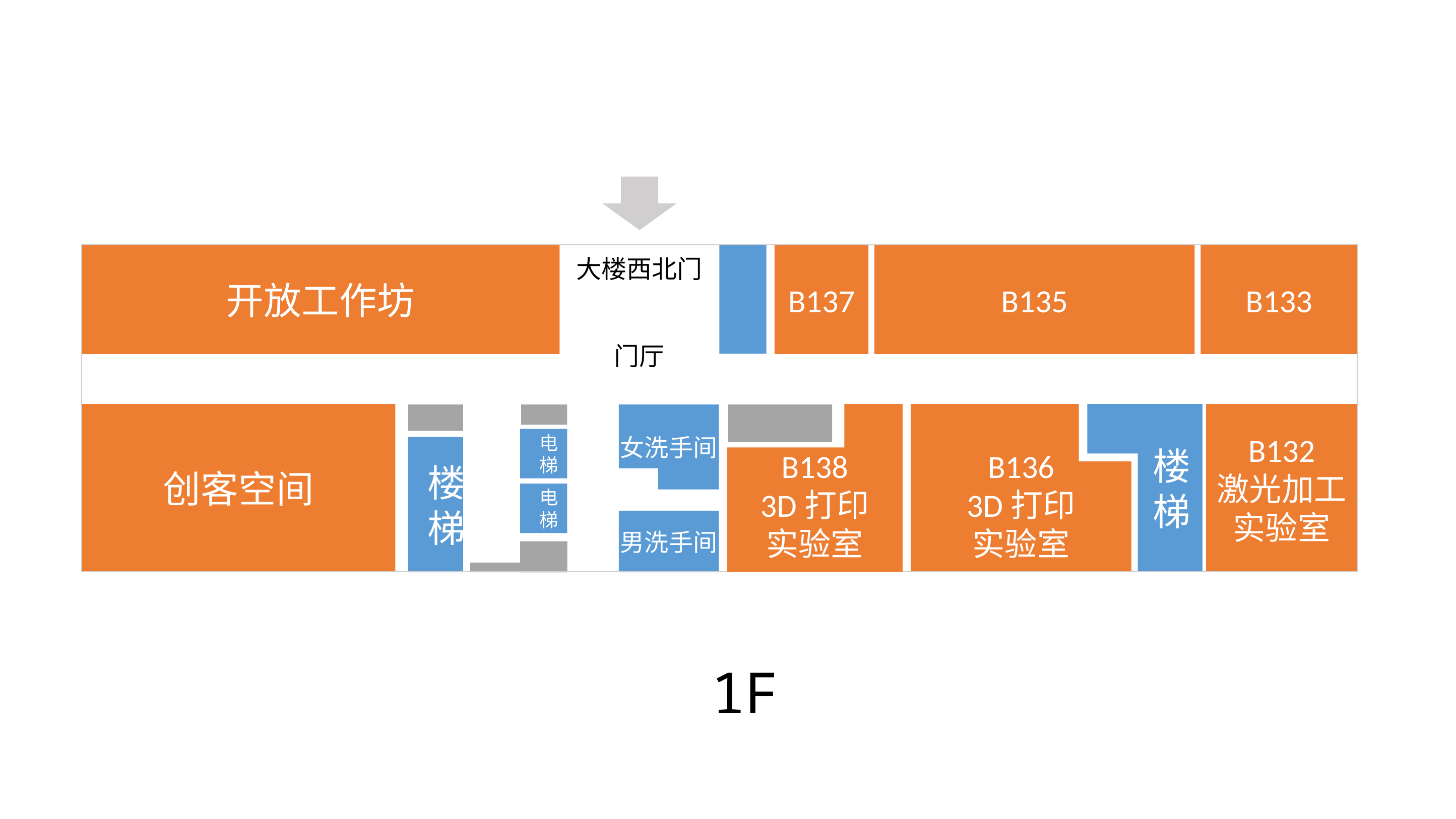

开放工作坊
大楼西北门

B137
B135
B133
门厅
B138
3D打印
实验室
B136
3D打印
实验室
楼
梯
B132
激光加工
实验室
创客空间
女洗手间

电梯
楼梯
电梯
男洗手间

1F